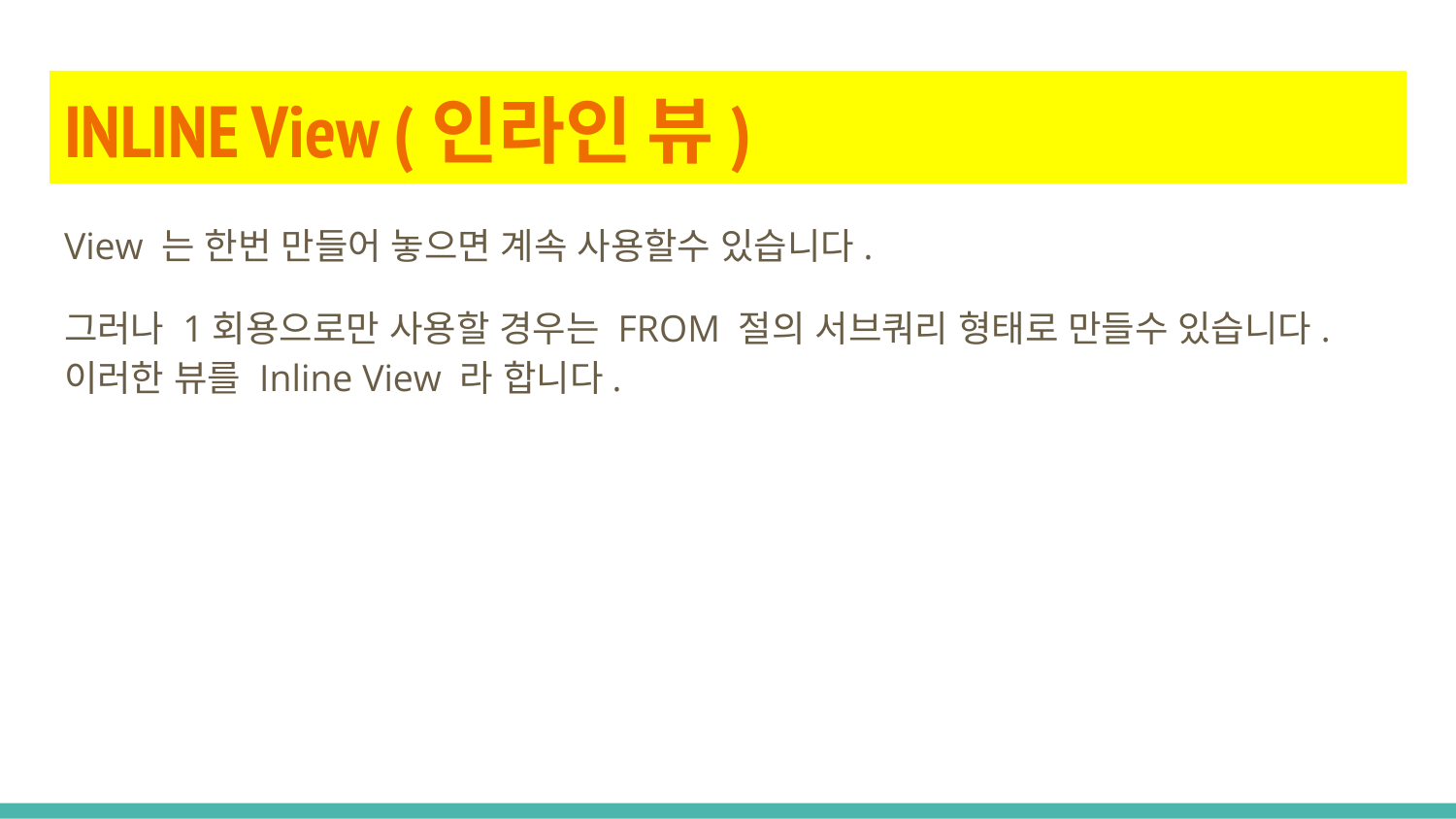

# INLINE View (인라인 뷰)
View 는 한번 만들어 놓으면 계속 사용할수 있습니다.
그러나 1회용으로만 사용할 경우는 FROM 절의 서브쿼리 형태로 만들수 있습니다. 이러한 뷰를 Inline View 라 합니다.